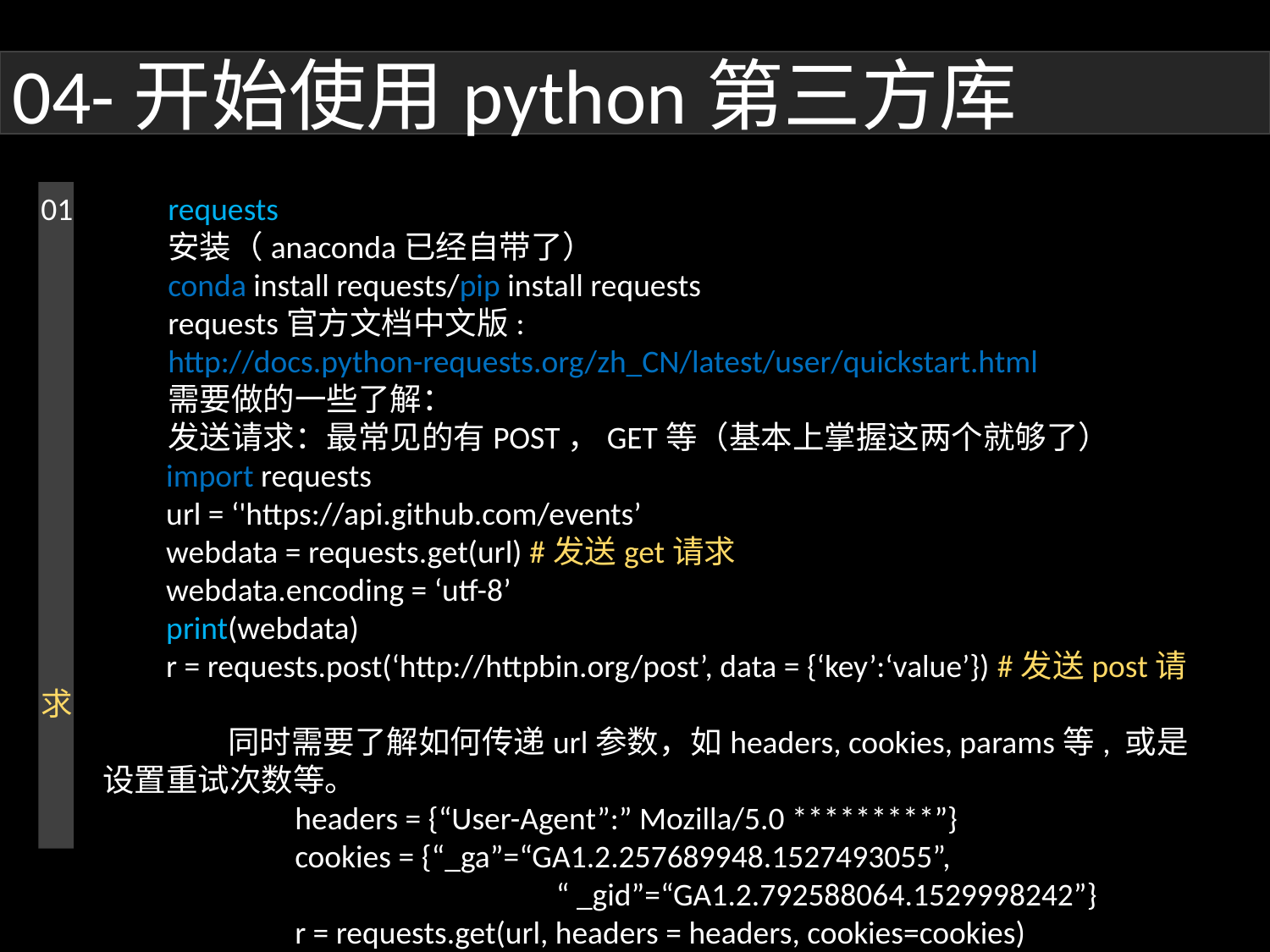

04-开始使用python第三方库
01 	requests
	安装（anaconda已经自带了）
	conda install requests/pip install requests
	requests官方文档中文版:
	http://docs.python-requests.org/zh_CN/latest/user/quickstart.html
	需要做的一些了解：
	发送请求：最常见的有POST，GET等（基本上掌握这两个就够了）
import requests
url = ‘'https://api.github.com/events’
webdata = requests.get(url) #发送get请求
webdata.encoding = ‘utf-8’
print(webdata)
r = requests.post(‘http://httpbin.org/post’, data = {‘key’:‘value’}) #发送post请求
同时需要了解如何传递url参数，如headers, cookies, params等, 或是设置重试次数等。
		headers = {“User-Agent”:” Mozilla/5.0 *********”}
		cookies = {“_ga”=“GA1.2.257689948.1527493055”,
				 “ _gid”=“GA1.2.792588064.1529998242”}
		r = requests.get(url, headers = headers, cookies=cookies)